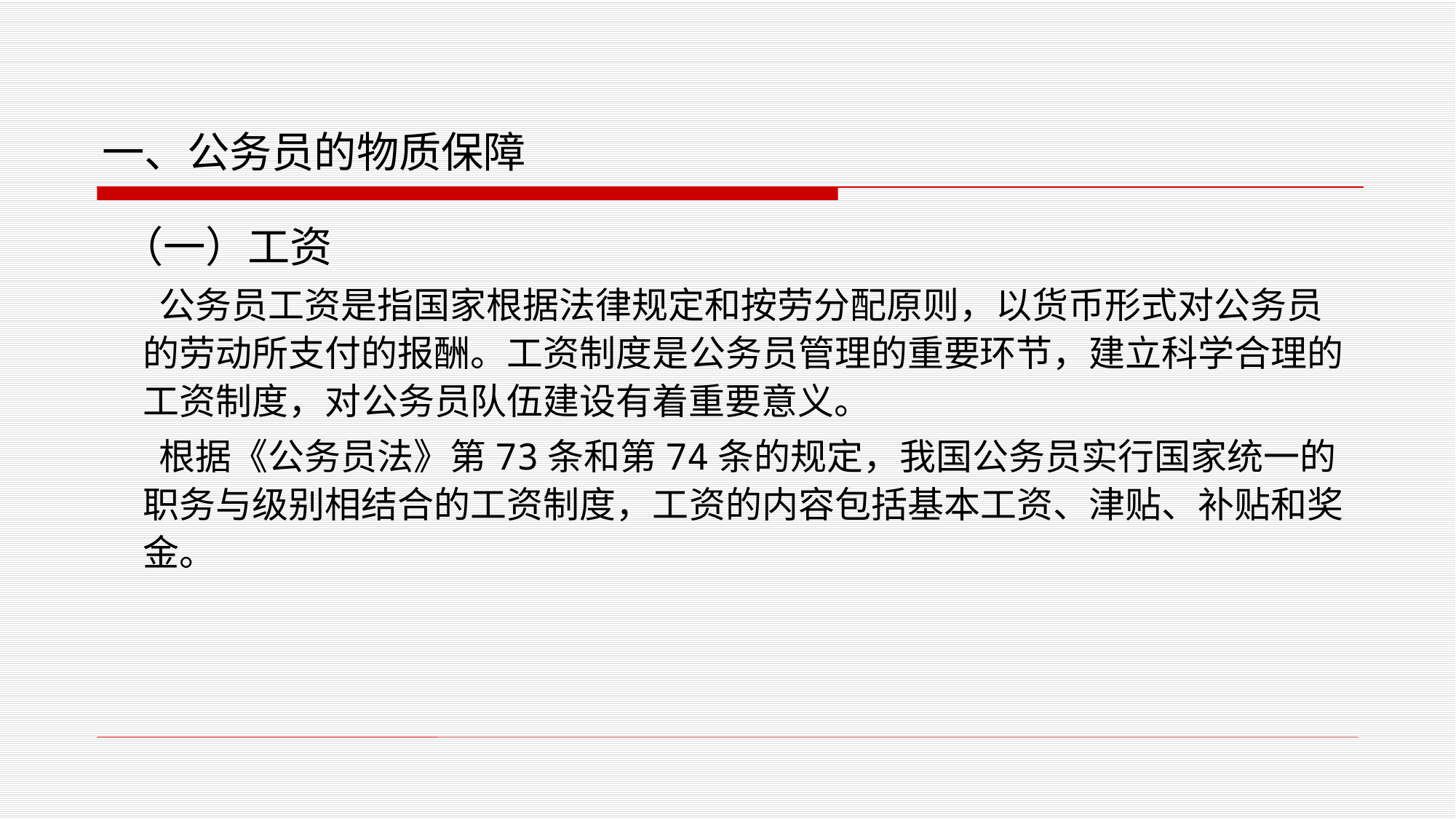

# 一、公务员的物质保障
 （一）工资
      公务员工资是指国家根据法律规定和按劳分配原则，以货币形式对公务员的劳动所支付的报酬。工资制度是公务员管理的重要环节，建立科学合理的工资制度，对公务员队伍建设有着重要意义。
      根据《公务员法》第73条和第74条的规定，我国公务员实行国家统一的职务与级别相结合的工资制度，工资的内容包括基本工资、津贴、补贴和奖金。